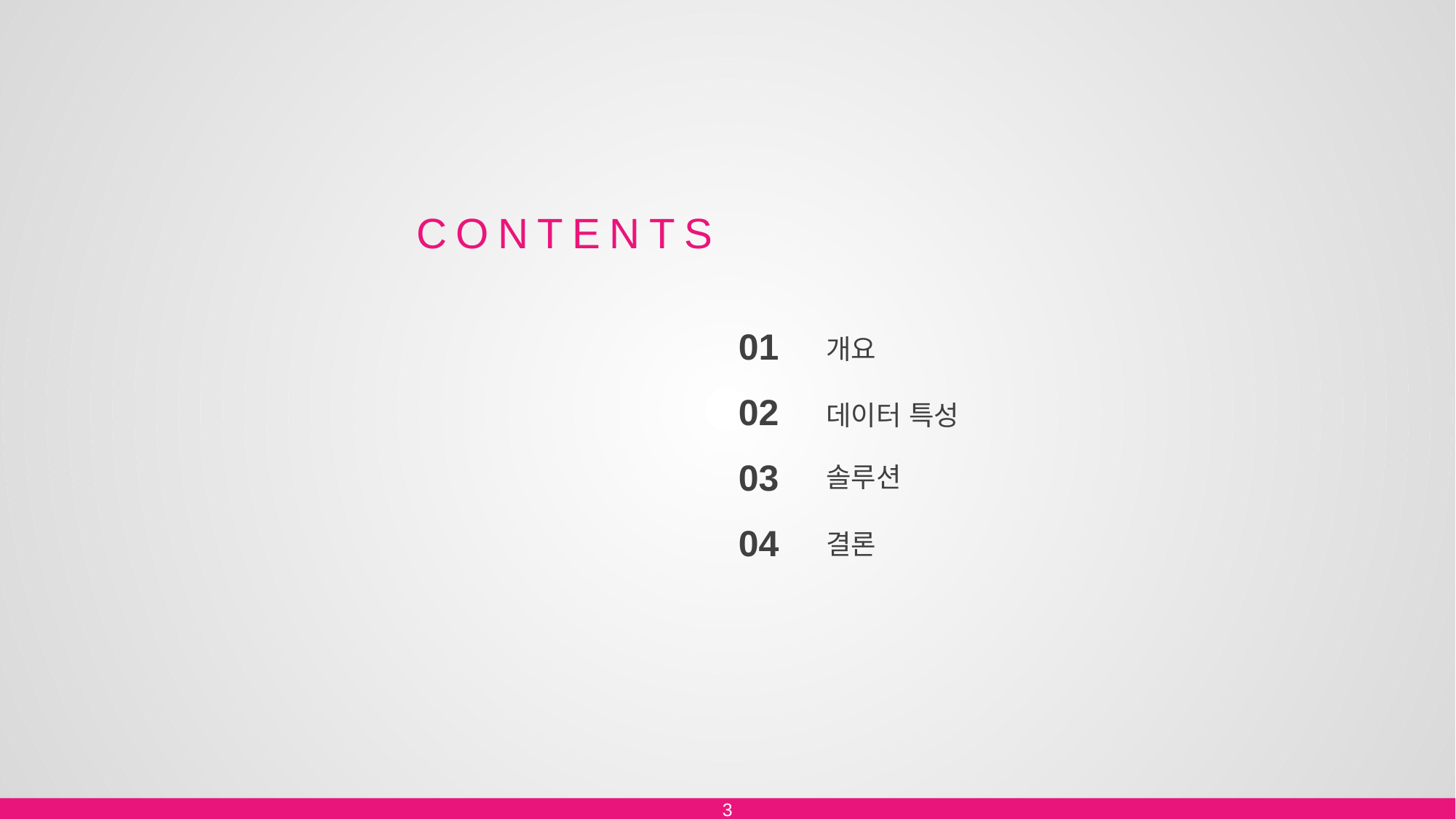

CONTENTS
01
02
03
04

개요
데이터 특성
솔루션
결론
3